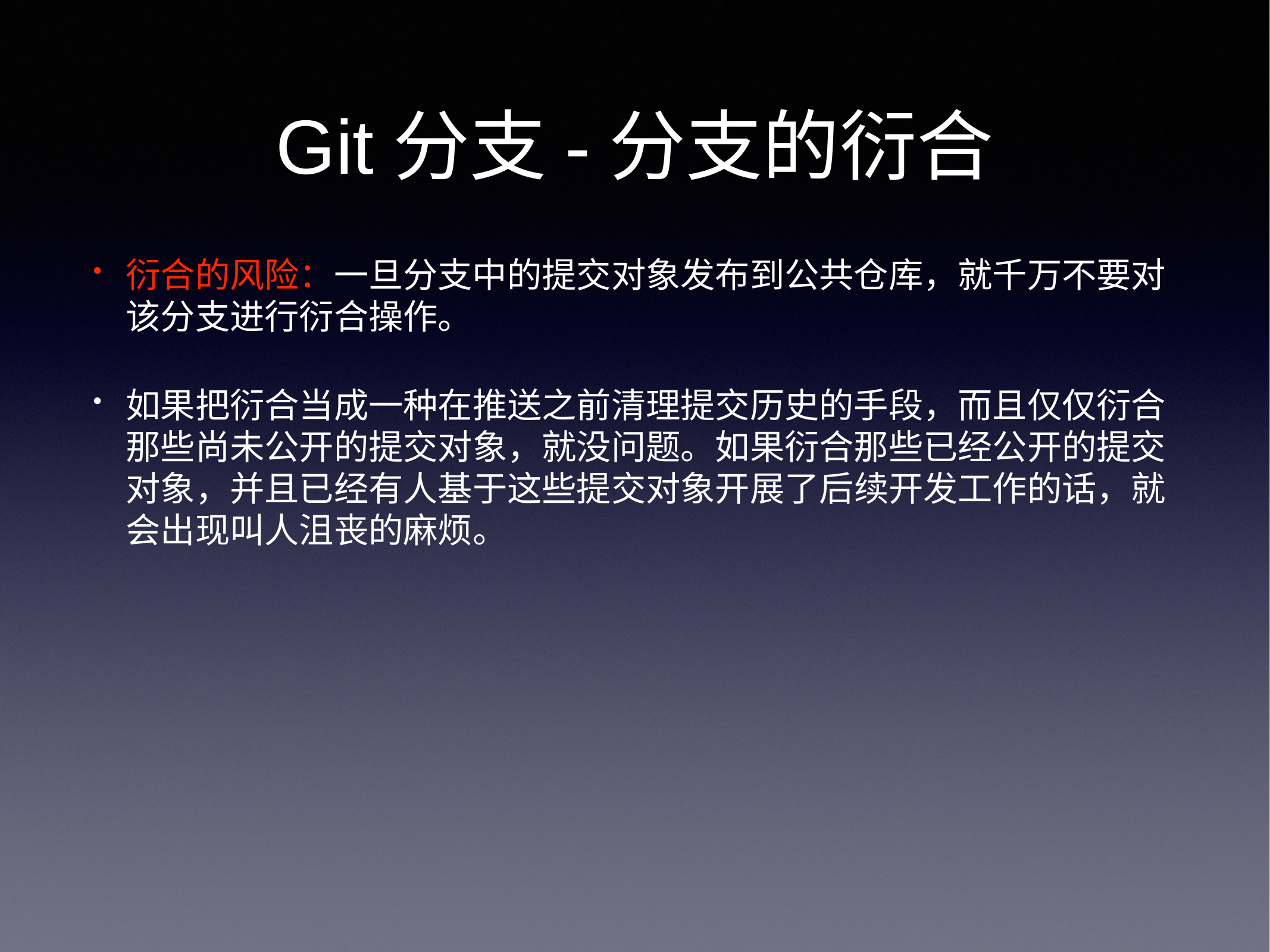

# Git分支-分支的衍合
衍合的风险：一旦分支中的提交对象发布到公共仓库，就千万不要对该分支进行衍合操作。
如果把衍合当成一种在推送之前清理提交历史的手段，而且仅仅衍合那些尚未公开的提交对象，就没问题。如果衍合那些已经公开的提交对象，并且已经有人基于这些提交对象开展了后续开发工作的话，就会出现叫人沮丧的麻烦。